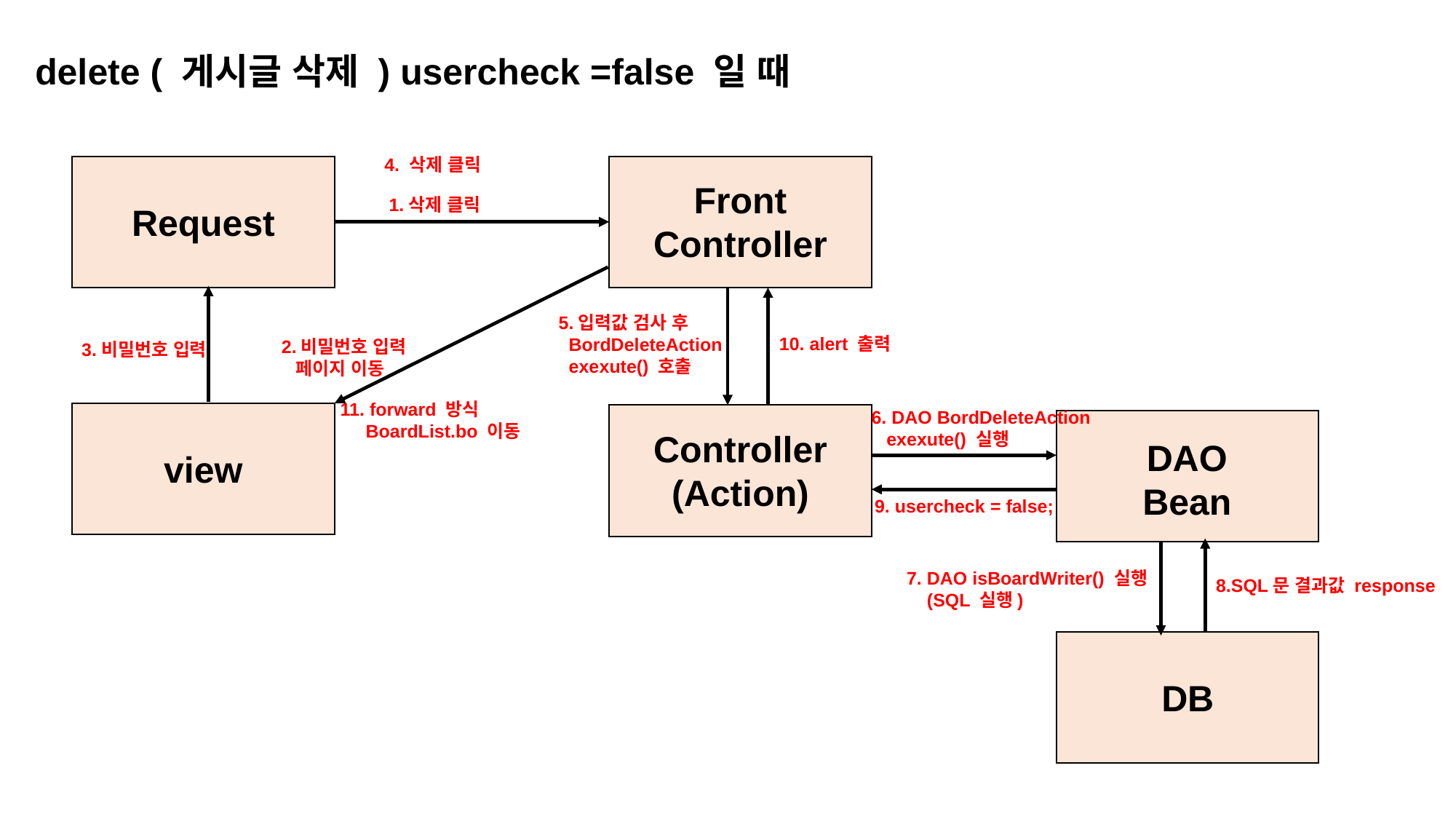

delete ( 게시글 삭제 ) usercheck =false 일 때
4. 삭제 클릭

Front
Controller
1.삭제 클릭
Request
5.입력값 검사 후
  BordDeleteAction
  exexute() 호출
10. alert 출력
2.비밀번호 입력
  페이지 이동
3.비밀번호 입력

11. forward 방식
     BoardList.bo 이동

6. DAO BordDeleteAction
   exexute() 실행

Controller
(Action)
DAO
Bean
view
9. usercheck = false;
7. DAO isBoardWriter() 실행
    (SQL 실행)
8.SQL문 결과값 response

DB